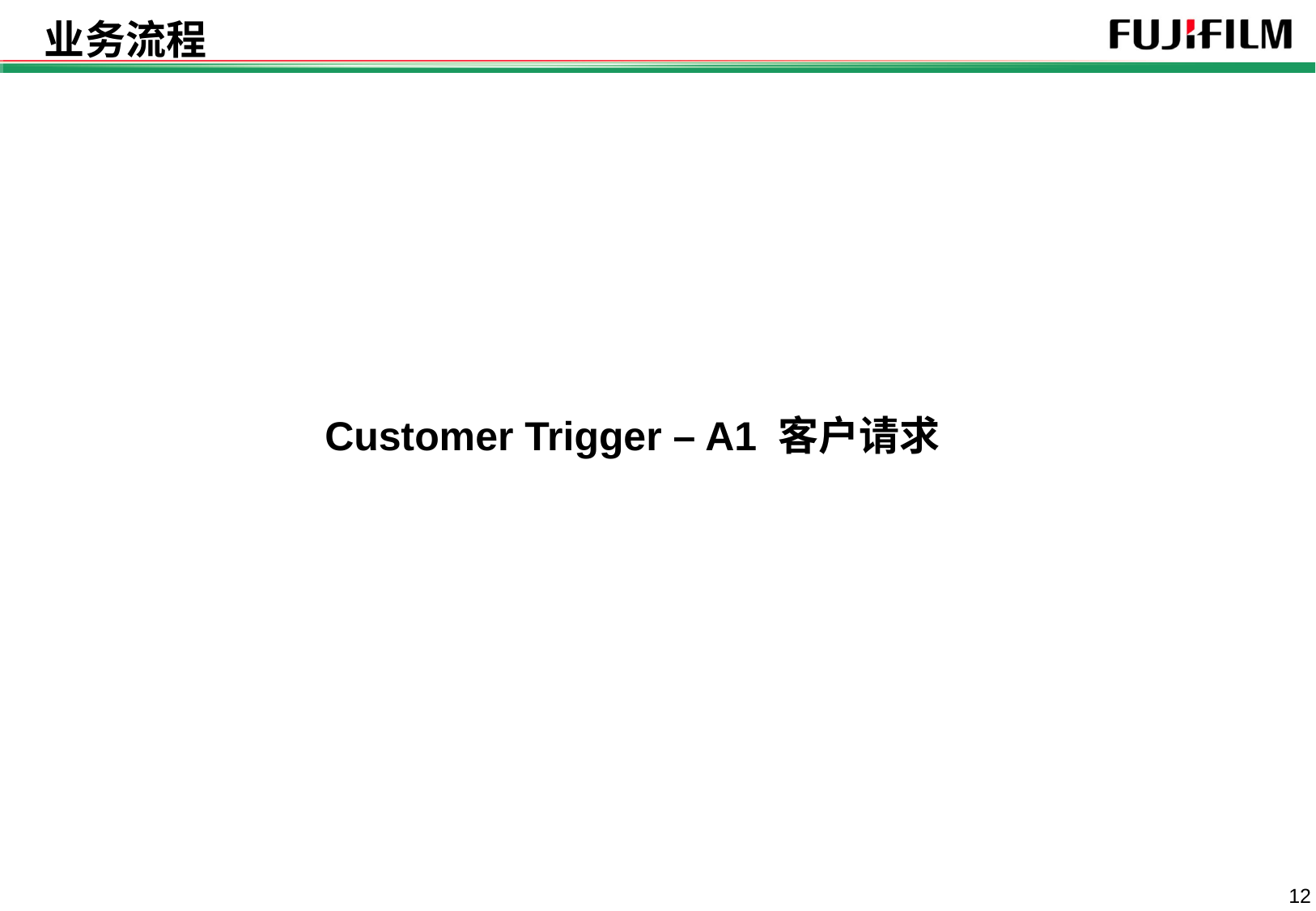

# 业务流程
Customer Trigger – A1 客户请求